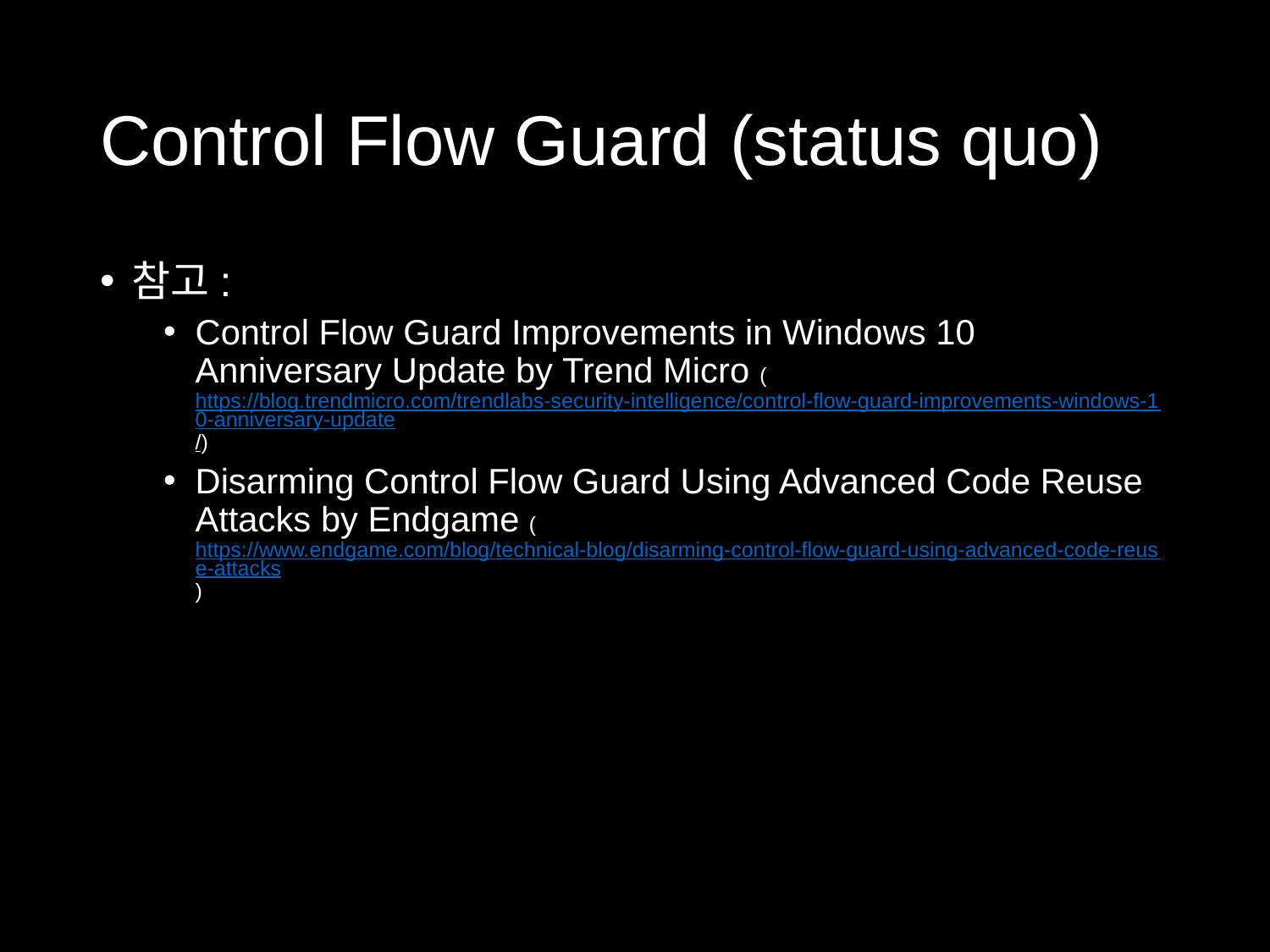

# Control Flow Guard (status quo)
참고:
Control Flow Guard Improvements in Windows 10 Anniversary Update by Trend Micro (https://blog.trendmicro.com/trendlabs-security-intelligence/control-flow-guard-improvements-windows-10-anniversary-update/)
Disarming Control Flow Guard Using Advanced Code Reuse Attacks by Endgame (https://www.endgame.com/blog/technical-blog/disarming-control-flow-guard-using-advanced-code-reuse-attacks)